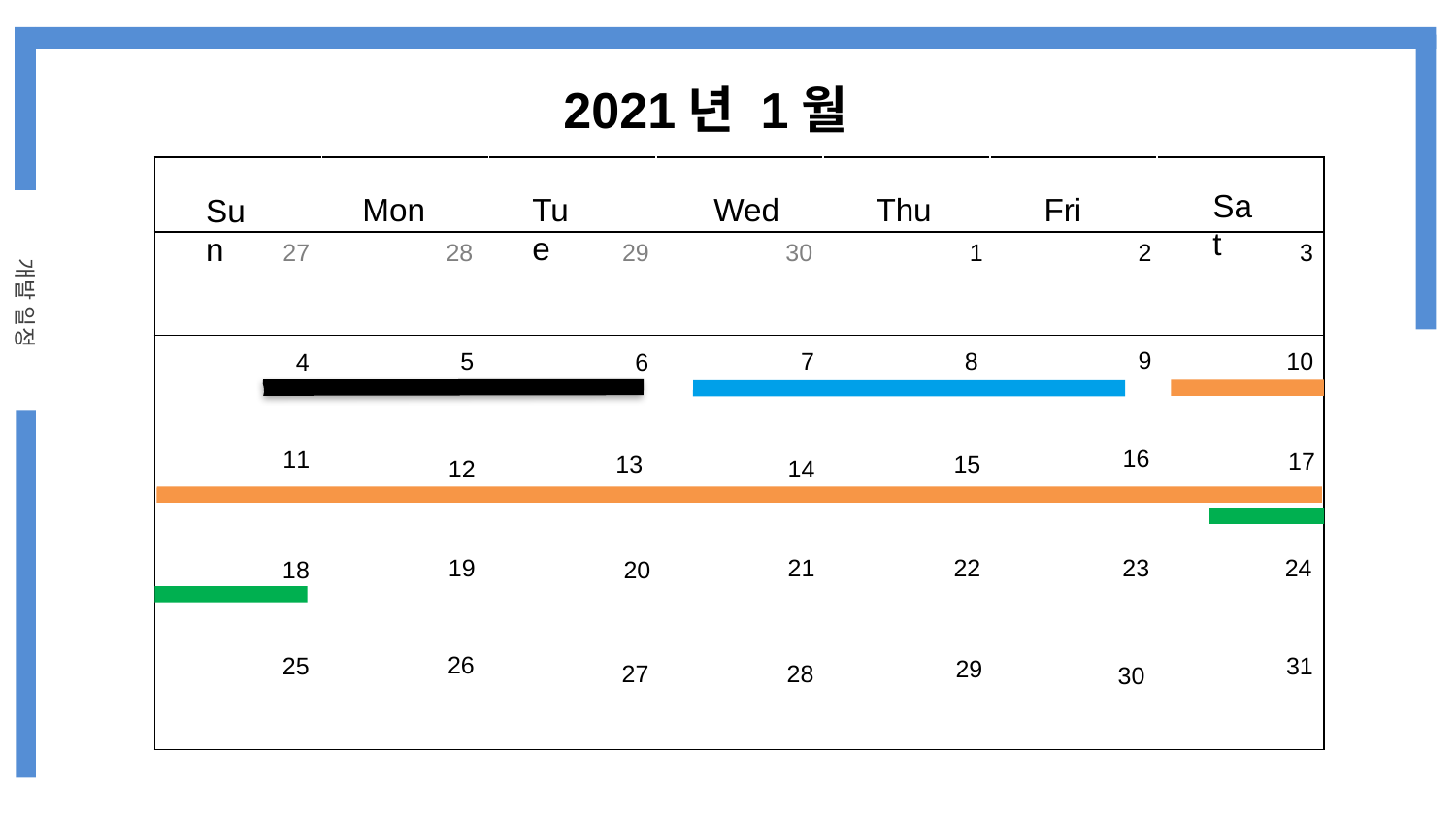

2021년 1월
|  |  |  |  |  |  |  |
| --- | --- | --- | --- | --- | --- | --- |
|  |  |  |  |  |  |  |
|  |  |  |  |  |  |  |
|  |  |  |  |  |  |  |
|  |  |  |  |  |  |  |
|  |  |  |  |  |  |  |
Sat
Mon
Tue
Wed
Thu
Fri
Sun
28
27
29
30
1
2
3
개발 일정
9
5
7
8
10
4
6

16
11
17
13
15
12
14

19
21
22
23
24
18
20

26
25
31
29
27
28
30